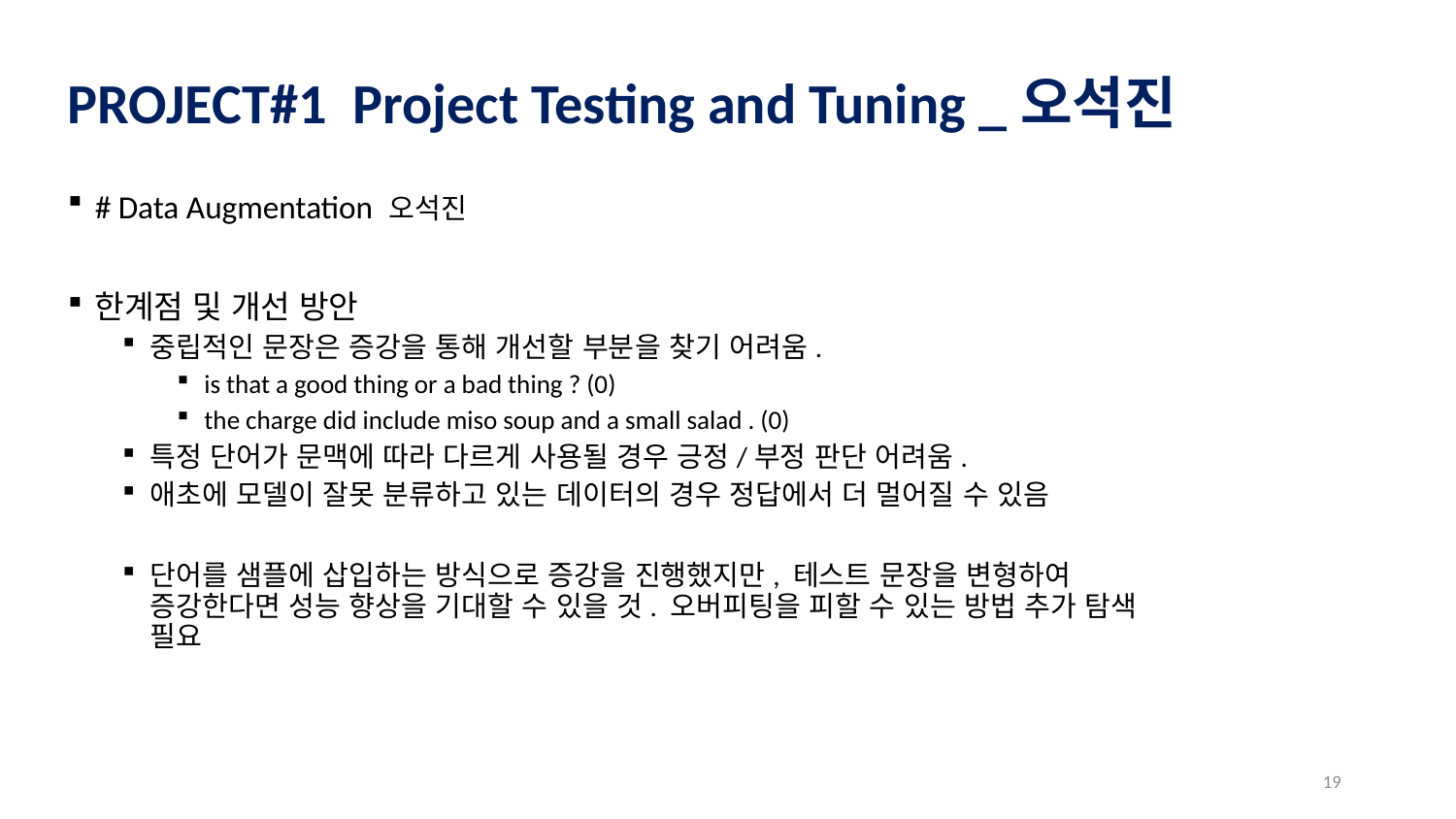

PROJECT#1  Project Testing and Tuning _오석진
# Data Augmentation 오석진

한계점 및 개선 방안
중립적인 문장은 증강을 통해 개선할 부분을 찾기 어려움.
is that a good thing or a bad thing ? (0)
the charge did include miso soup and a small salad . (0)
특정 단어가 문맥에 따라 다르게 사용될 경우 긍정/부정 판단 어려움.
애초에 모델이 잘못 분류하고 있는 데이터의 경우 정답에서 더 멀어질 수 있음

단어를 샘플에 삽입하는 방식으로 증강을 진행했지만, 테스트 문장을 변형하여 증강한다면 성능 향상을 기대할 수 있을 것. 오버피팅을 피할 수 있는 방법 추가 탐색 필요
19